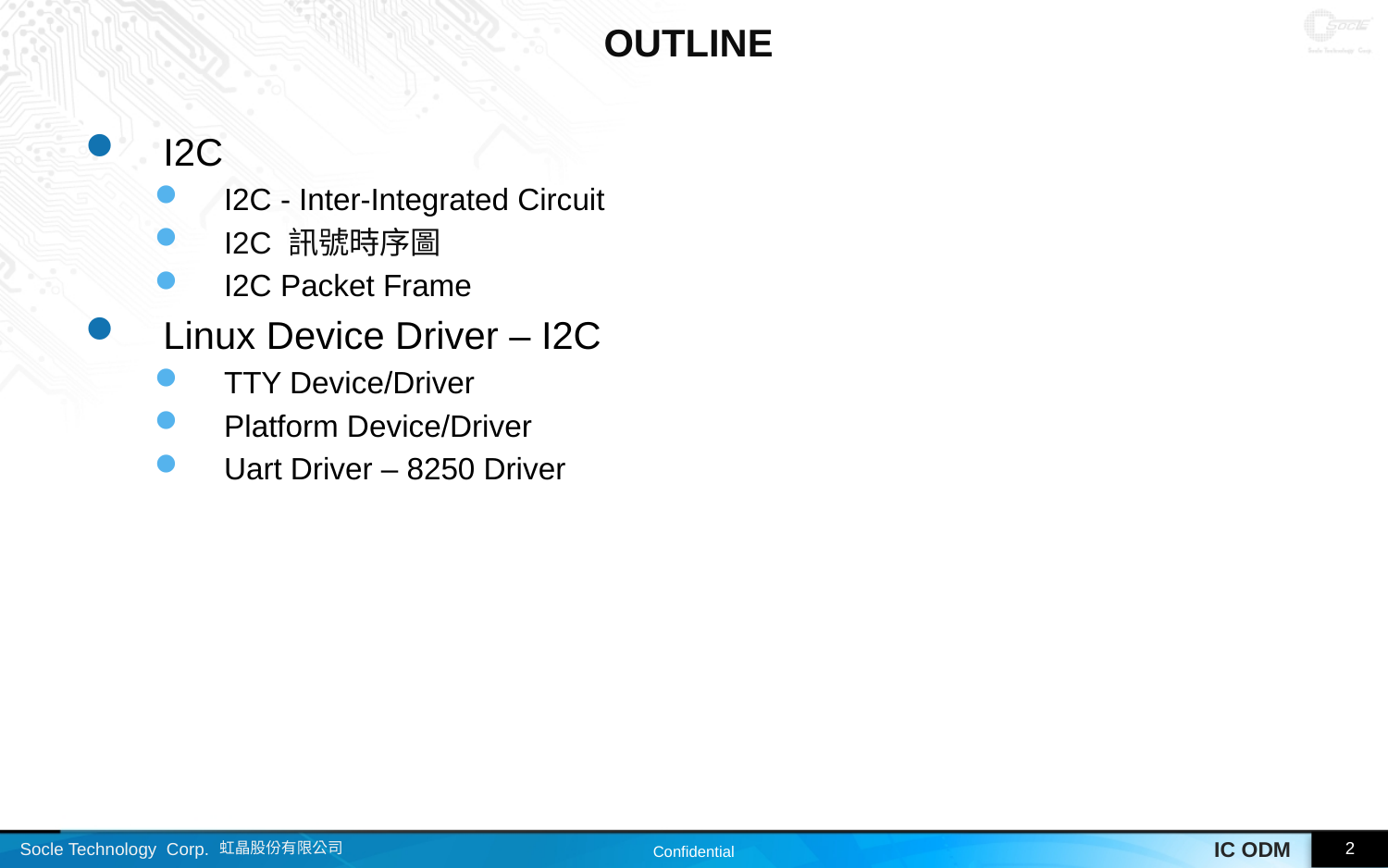

# OUTLINE
I2C
I2C - Inter-Integrated Circuit
I2C 訊號時序圖
I2C Packet Frame
Linux Device Driver – I2C
TTY Device/Driver
Platform Device/Driver
Uart Driver – 8250 Driver